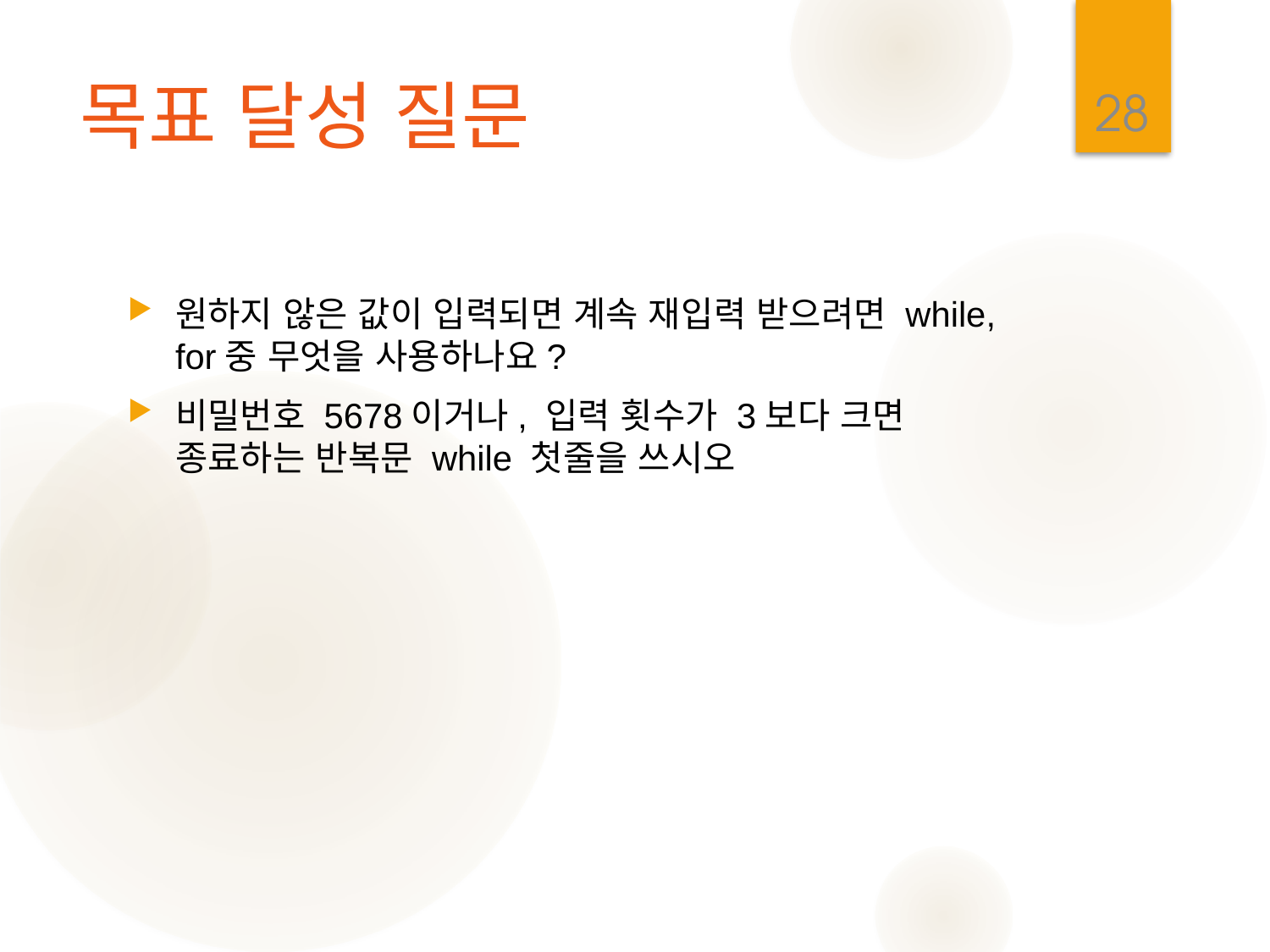

28
# 목표 달성 질문
원하지 않은 값이 입력되면 계속 재입력 받으려면 while, for중 무엇을 사용하나요?
비밀번호 5678이거나, 입력 횟수가 3보다 크면 종료하는 반복문 while 첫줄을 쓰시오